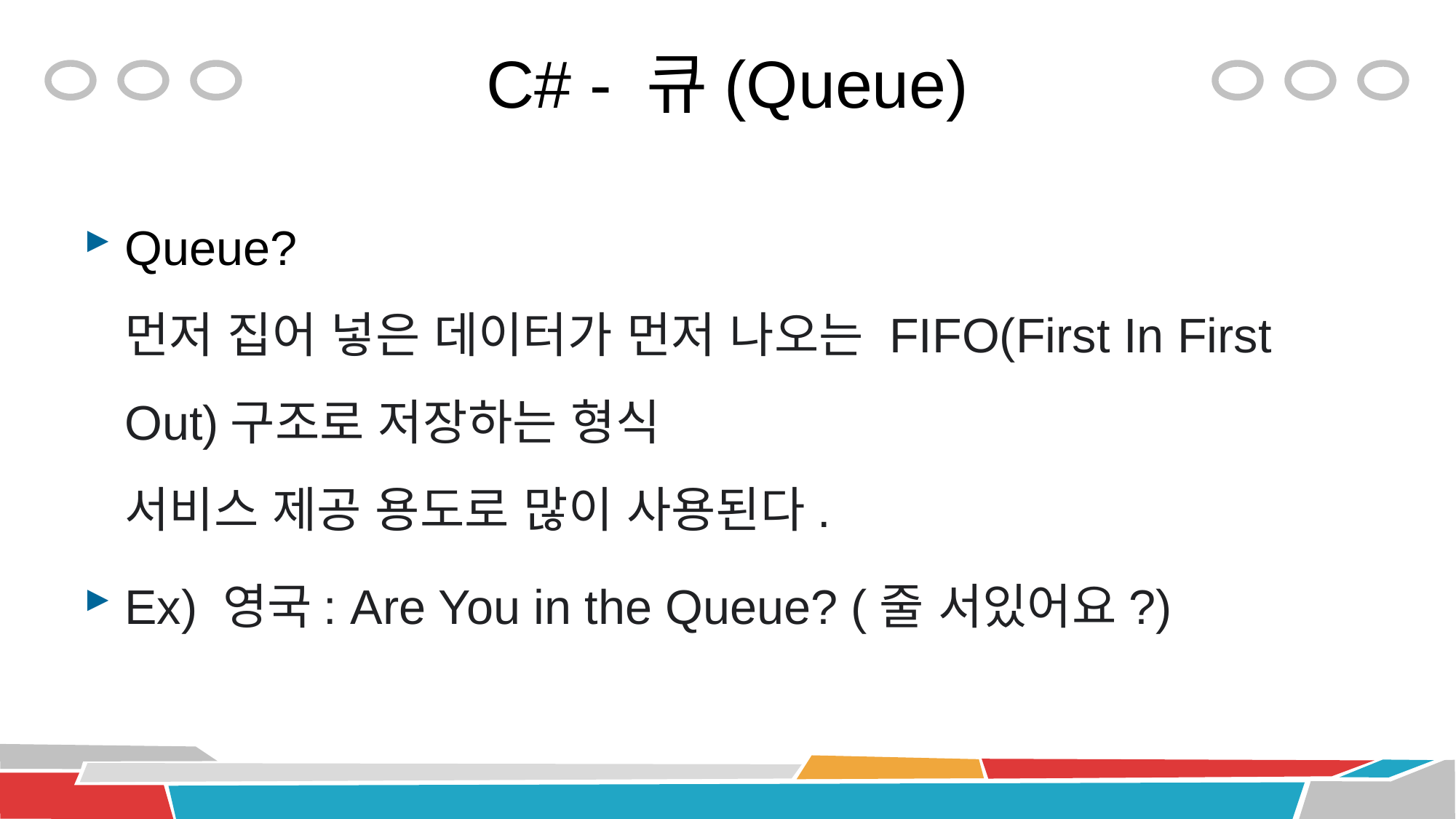

# C# - 큐(Queue)
Queue?
먼저 집어 넣은 데이터가 먼저 나오는 FIFO(First In First Out)구조로 저장하는 형식
서비스 제공 용도로 많이 사용된다.
Ex) 영국: Are You in the Queue? (줄 서있어요?)